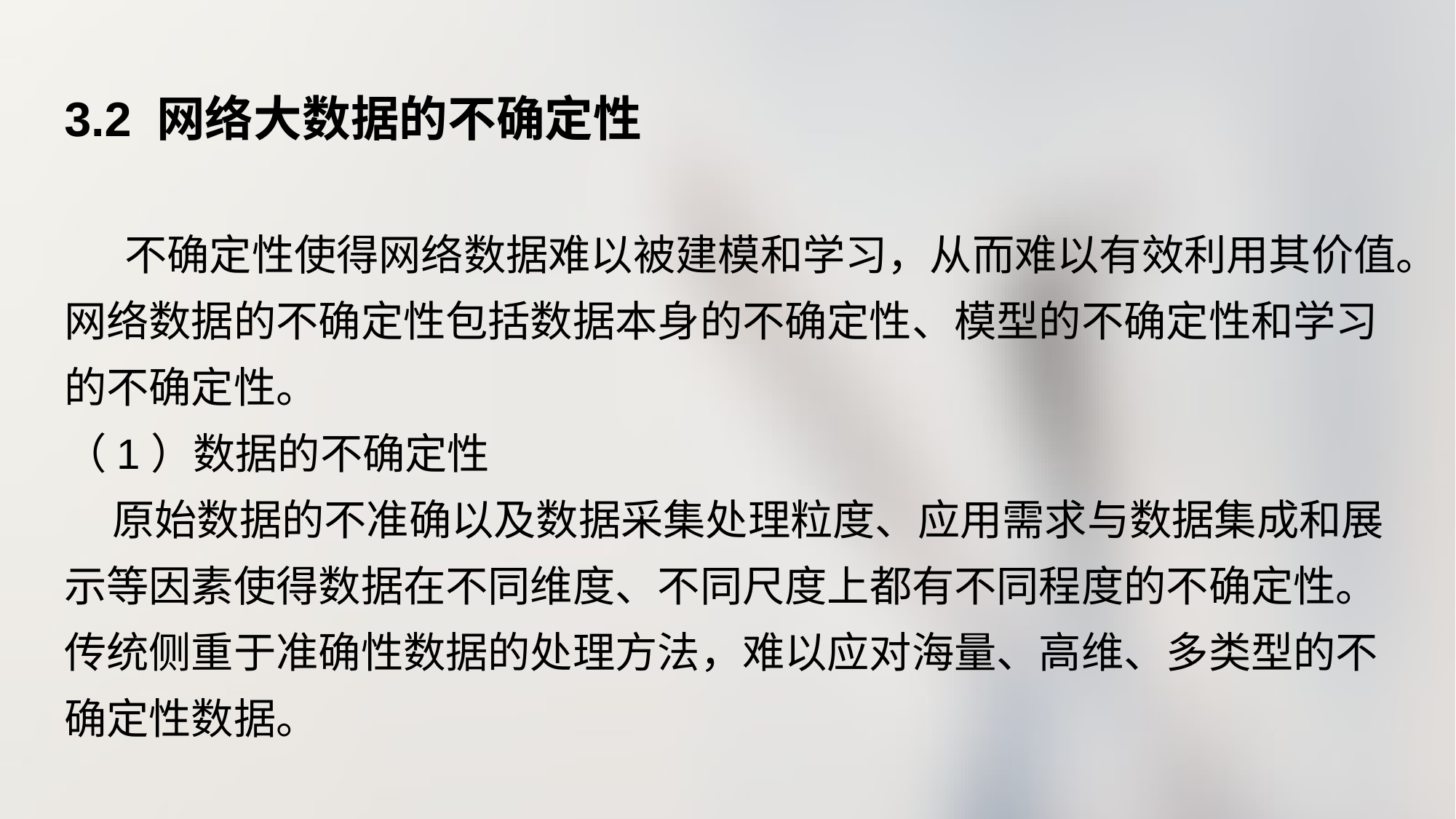

3.2 网络大数据的不确定性
      不确定性使得网络数据难以被建模和学习，从而难以有效利用其价值。网络数据的不确定性包括数据本身的不确定性、模型的不确定性和学习的不确定性。
（1）数据的不确定性
    原始数据的不准确以及数据采集处理粒度、应用需求与数据集成和展示等因素使得数据在不同维度、不同尺度上都有不同程度的不确定性。传统侧重于准确性数据的处理方法，难以应对海量、高维、多类型的不确定性数据。